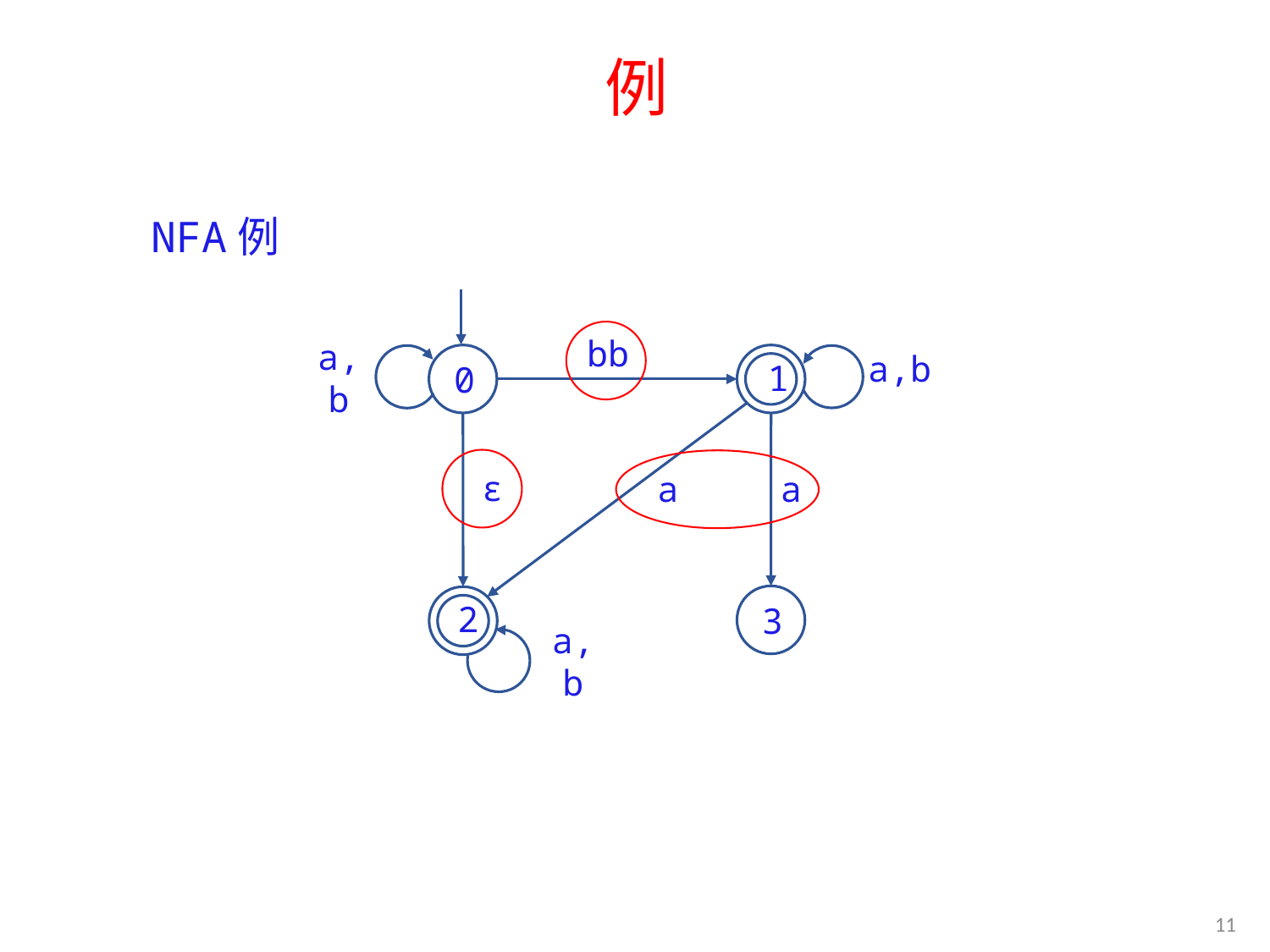

# 例
NFA例
bb
a,b
0

a,b
1

2

a,b
ε
a
a
3

11